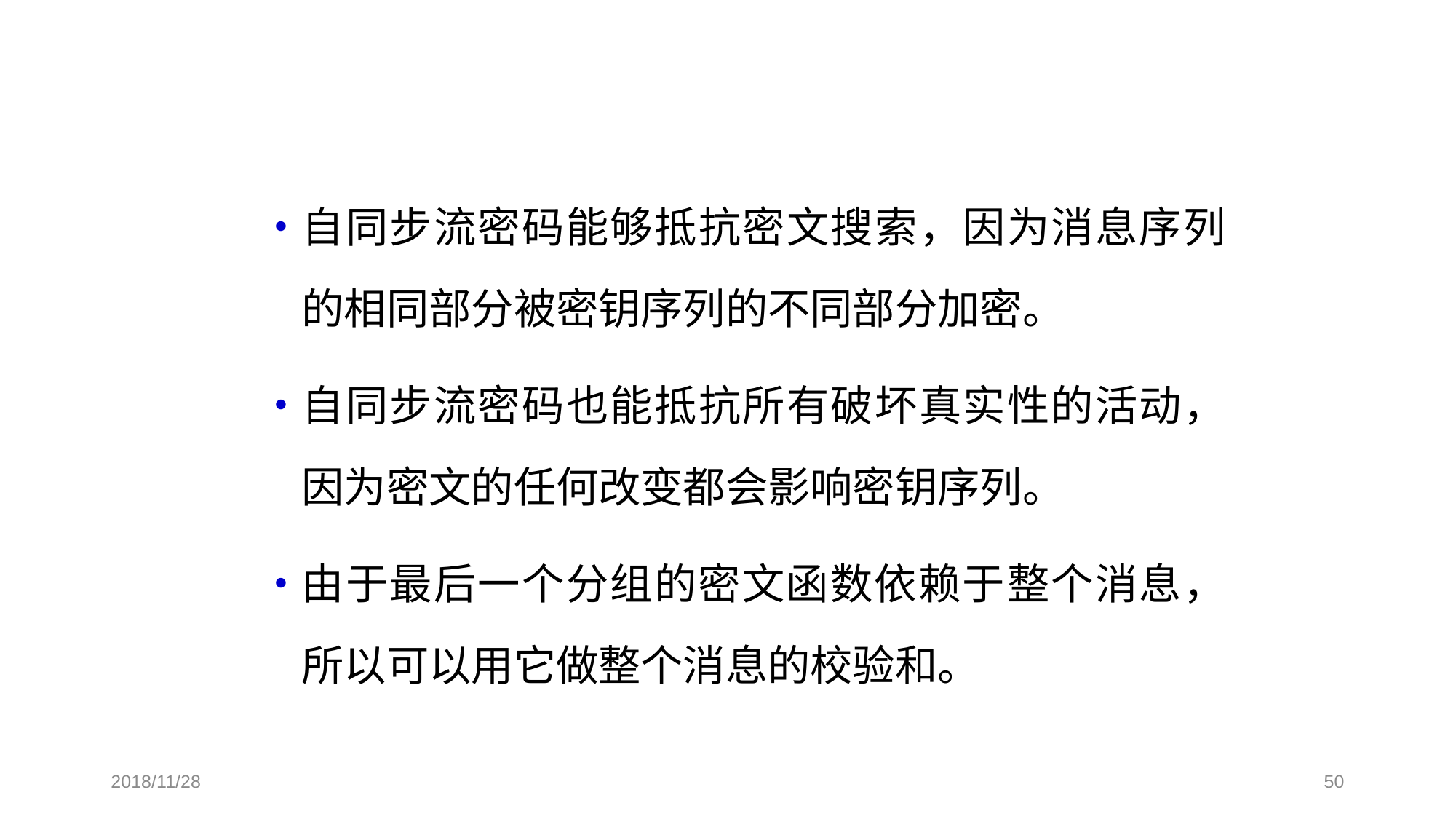

自同步流密码能够抵抗密文搜索，因为消息序列的相同部分被密钥序列的不同部分加密。
自同步流密码也能抵抗所有破坏真实性的活动，因为密文的任何改变都会影响密钥序列。
由于最后一个分组的密文函数依赖于整个消息，所以可以用它做整个消息的校验和。
2018/11/28
50